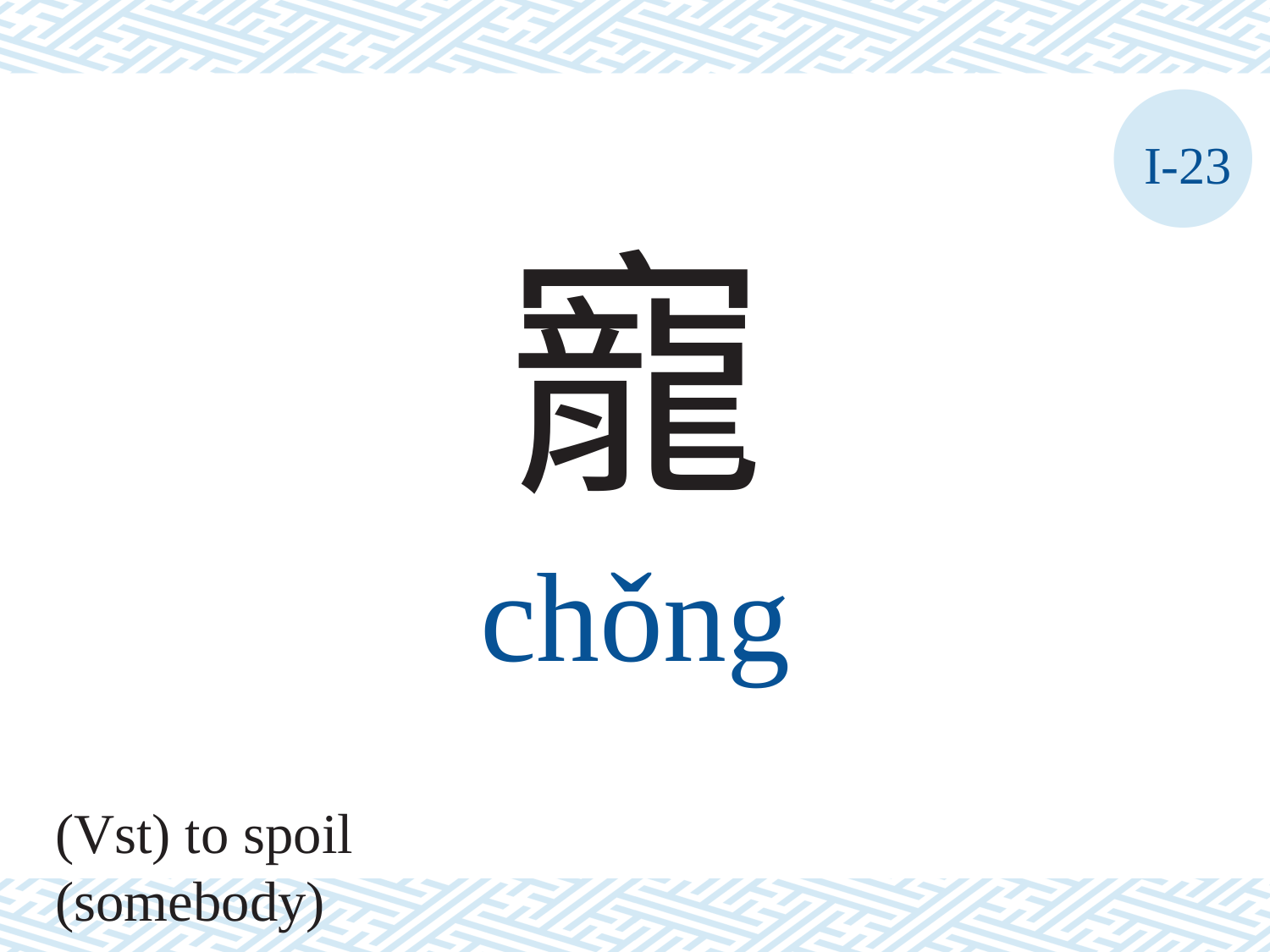

I-23
寵
chǒng
(Vst) to spoil (somebody)